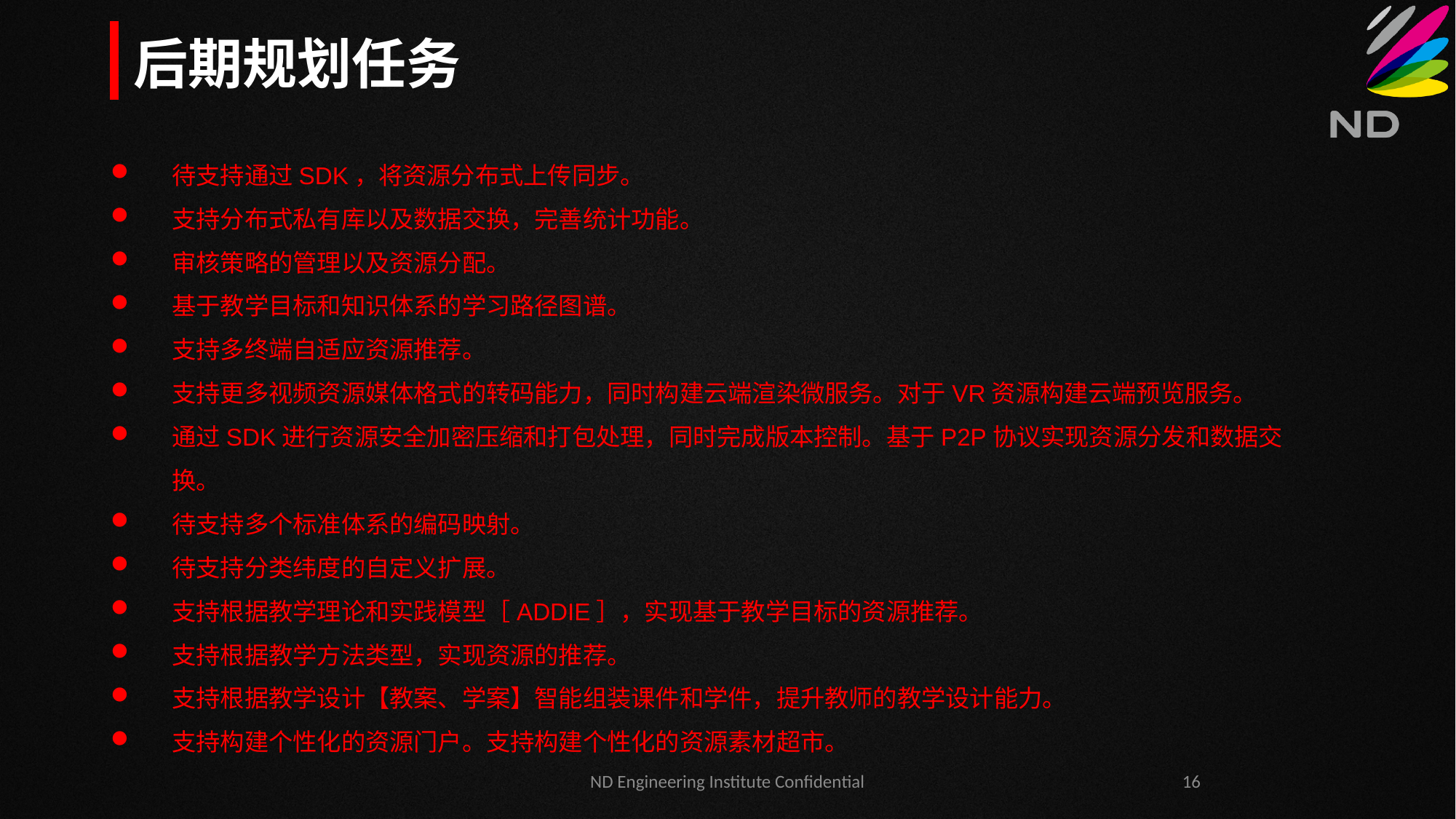

后期规划任务
待支持通过SDK，将资源分布式上传同步。
支持分布式私有库以及数据交换，完善统计功能。
审核策略的管理以及资源分配。
基于教学目标和知识体系的学习路径图谱。
支持多终端自适应资源推荐。
支持更多视频资源媒体格式的转码能力，同时构建云端渲染微服务。对于VR资源构建云端预览服务。
通过SDK进行资源安全加密压缩和打包处理，同时完成版本控制。基于P2P协议实现资源分发和数据交换。
待支持多个标准体系的编码映射。
待支持分类纬度的自定义扩展。
支持根据教学理论和实践模型［ADDIE］，实现基于教学目标的资源推荐。
支持根据教学方法类型，实现资源的推荐。
支持根据教学设计【教案、学案】智能组装课件和学件，提升教师的教学设计能力。
支持构建个性化的资源门户。支持构建个性化的资源素材超市。
ND Engineering Institute Confidential
16